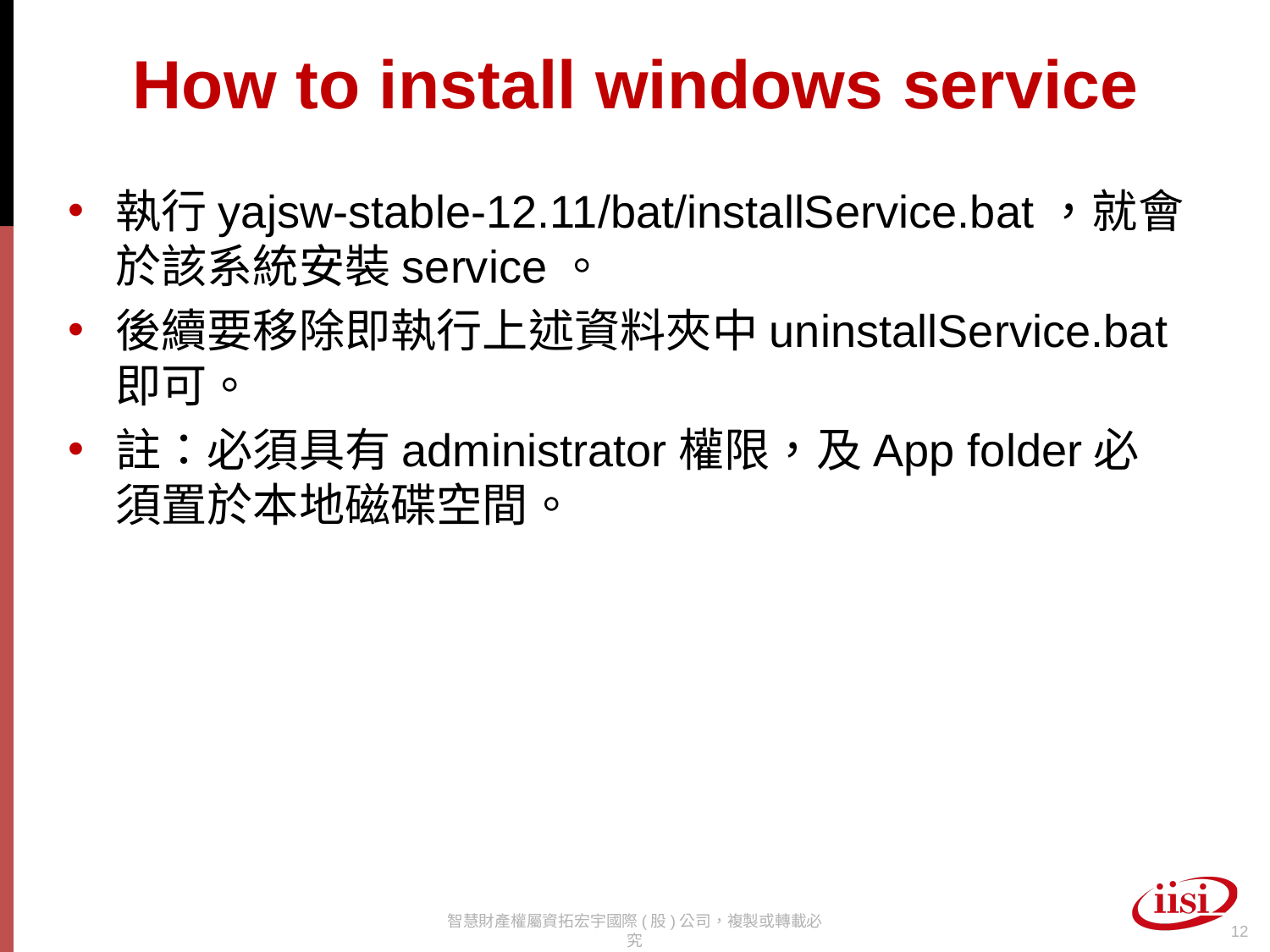

# How to install windows service
執行yajsw-stable-12.11/bat/installService.bat，就會於該系統安裝service。
後續要移除即執行上述資料夾中uninstallService.bat即可。
註：必須具有administrator權限，及App folder必須置於本地磁碟空間。

智慧財產權屬資拓宏宇國際(股)公司，複製或轉載必究
12